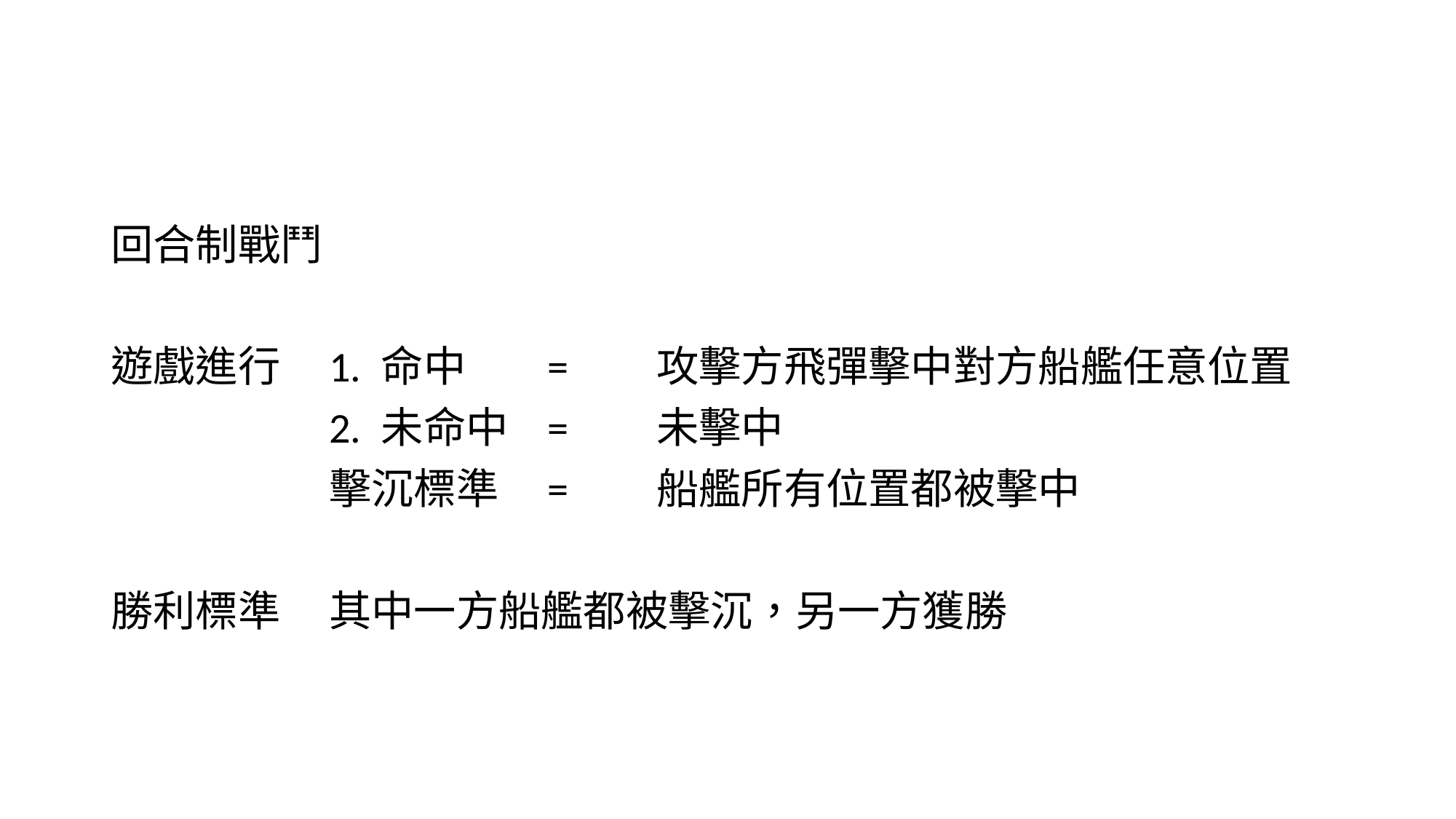

#
回合制戰鬥

遊戲進行  	1. 命中    	=	攻擊方飛彈擊中對方船艦任意位置
		2. 未命中 	=	未擊中
		擊沉標準 	=	船艦所有位置都被擊中

勝利標準  	其中一方船艦都被擊沉，另一方獲勝